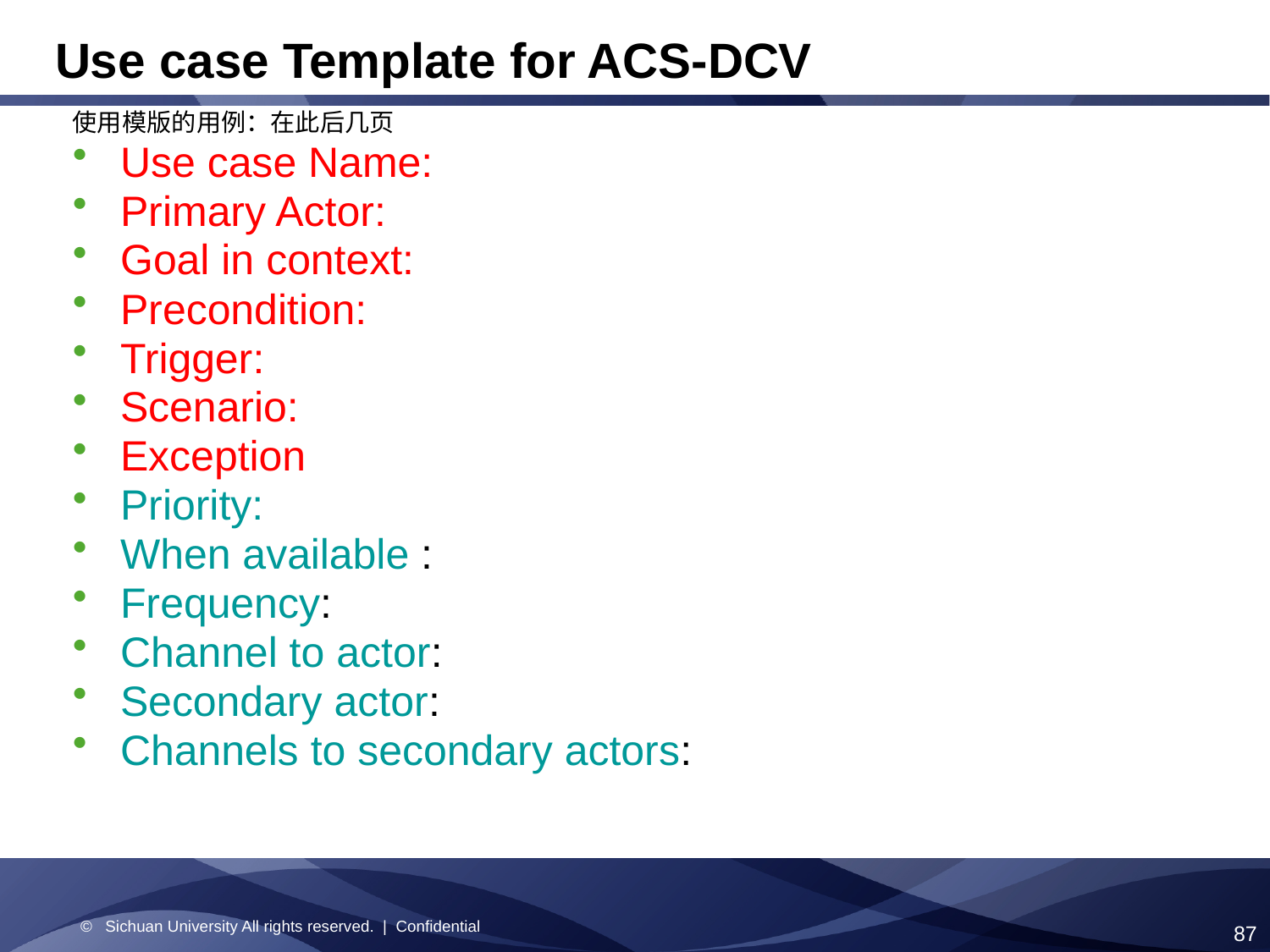

# Use case Template for ACS-DCV
使用模版的用例：在此后几页
Use case Name:
Primary Actor:
Goal in context:
Precondition:
Trigger:
Scenario:
Exception
Priority:
When available :
Frequency:
Channel to actor:
Secondary actor:
Channels to secondary actors:
©   Sichuan University All rights reserved.  |  Confidential
87